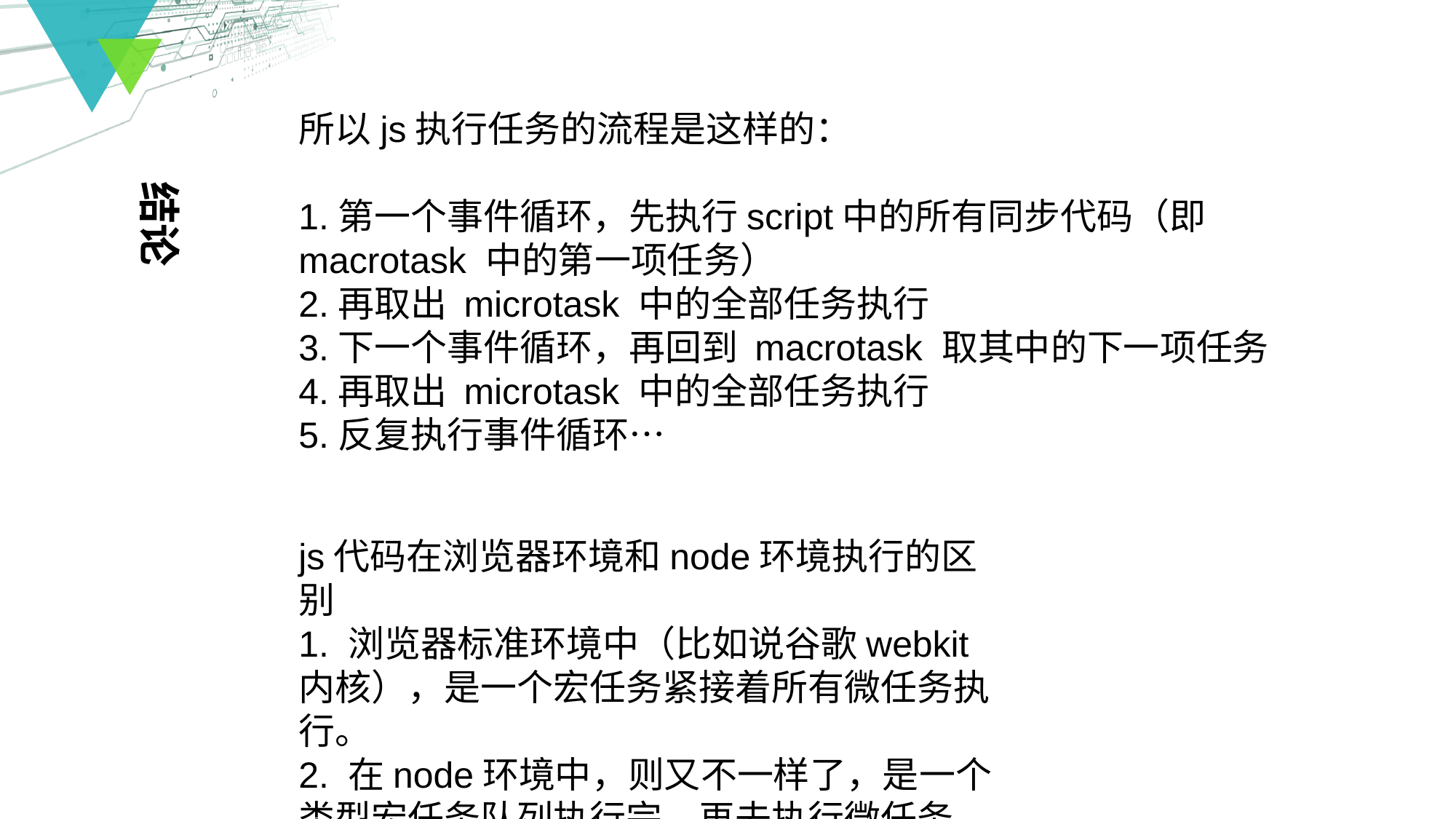

所以js执行任务的流程是这样的：

1.第一个事件循环，先执行script中的所有同步代码（即 macrotask 中的第一项任务）
2.再取出 microtask 中的全部任务执行
3.下一个事件循环，再回到 macrotask 取其中的下一项任务
4.再取出 microtask 中的全部任务执行
5.反复执行事件循环…
结论
js代码在浏览器环境和node环境执行的区别
1. 浏览器标准环境中（比如说谷歌webkit内核），是一个宏任务紧接着所有微任务执行。
2. 在node环境中，则又不一样了，是一个类型宏任务队列执行完，再去执行微任务。